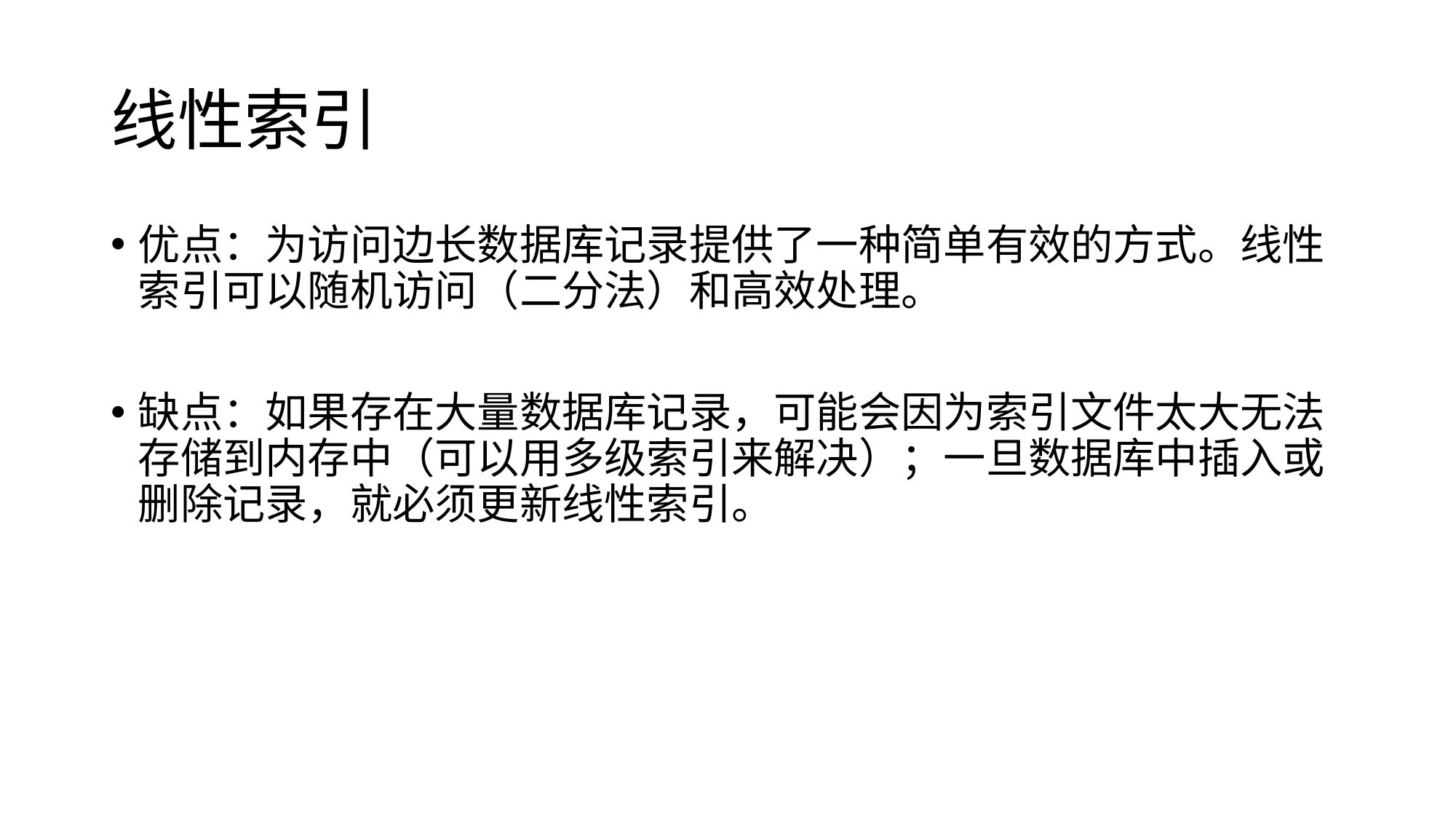

# 线性索引
优点：为访问边长数据库记录提供了一种简单有效的方式。线性索引可以随机访问（二分法）和高效处理。

缺点：如果存在大量数据库记录，可能会因为索引文件太大无法存储到内存中（可以用多级索引来解决）；一旦数据库中插入或删除记录，就必须更新线性索引。